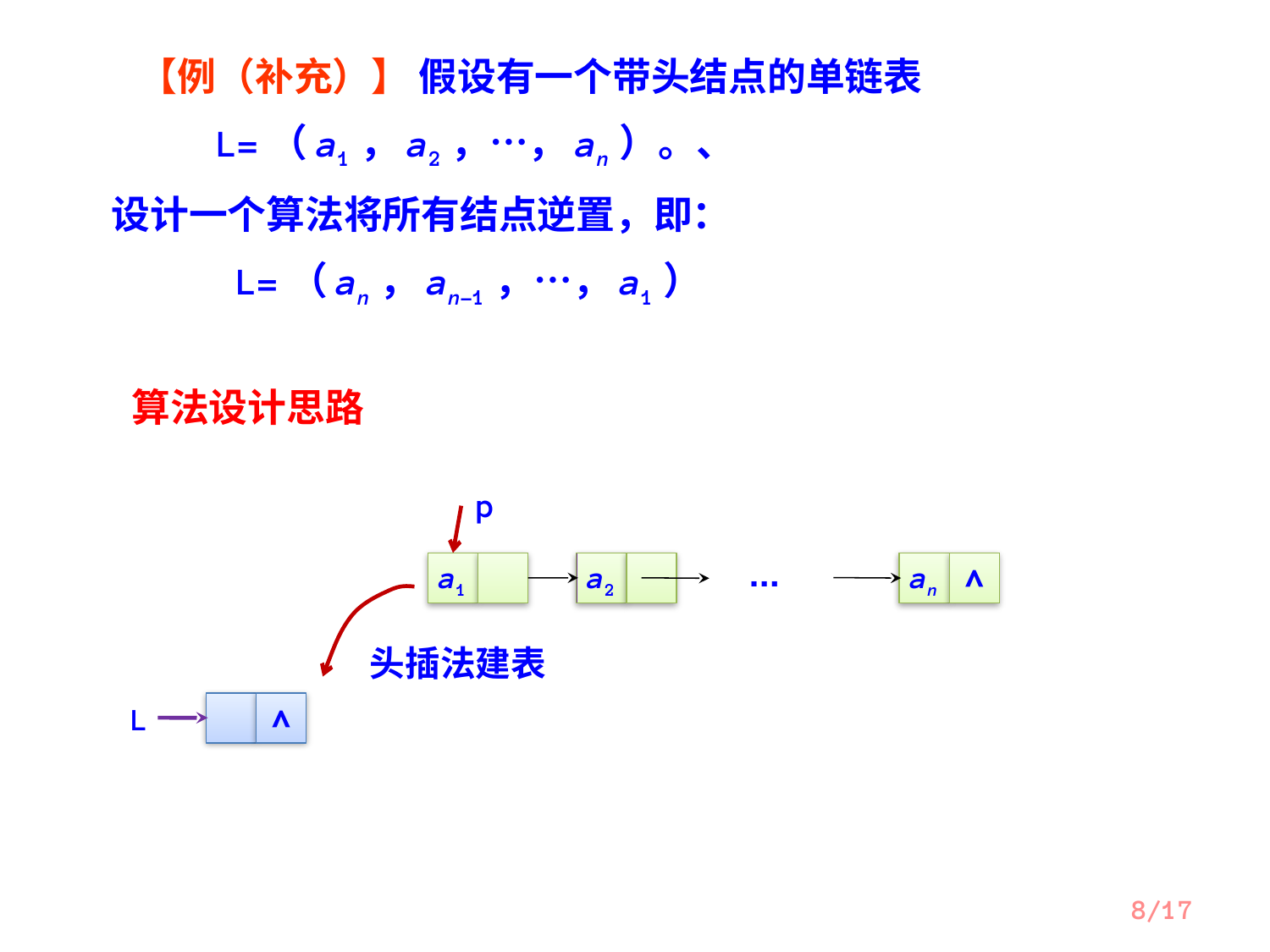

【例（补充）】 假设有一个带头结点的单链表
     L=（a1，a2，…，an）。、
设计一个算法将所有结点逆置，即：
　　　L=（an，an-1，…，a1）
算法设计思路
p
…
a1

a2

an
∧

头插法建表
L

∧

8/17